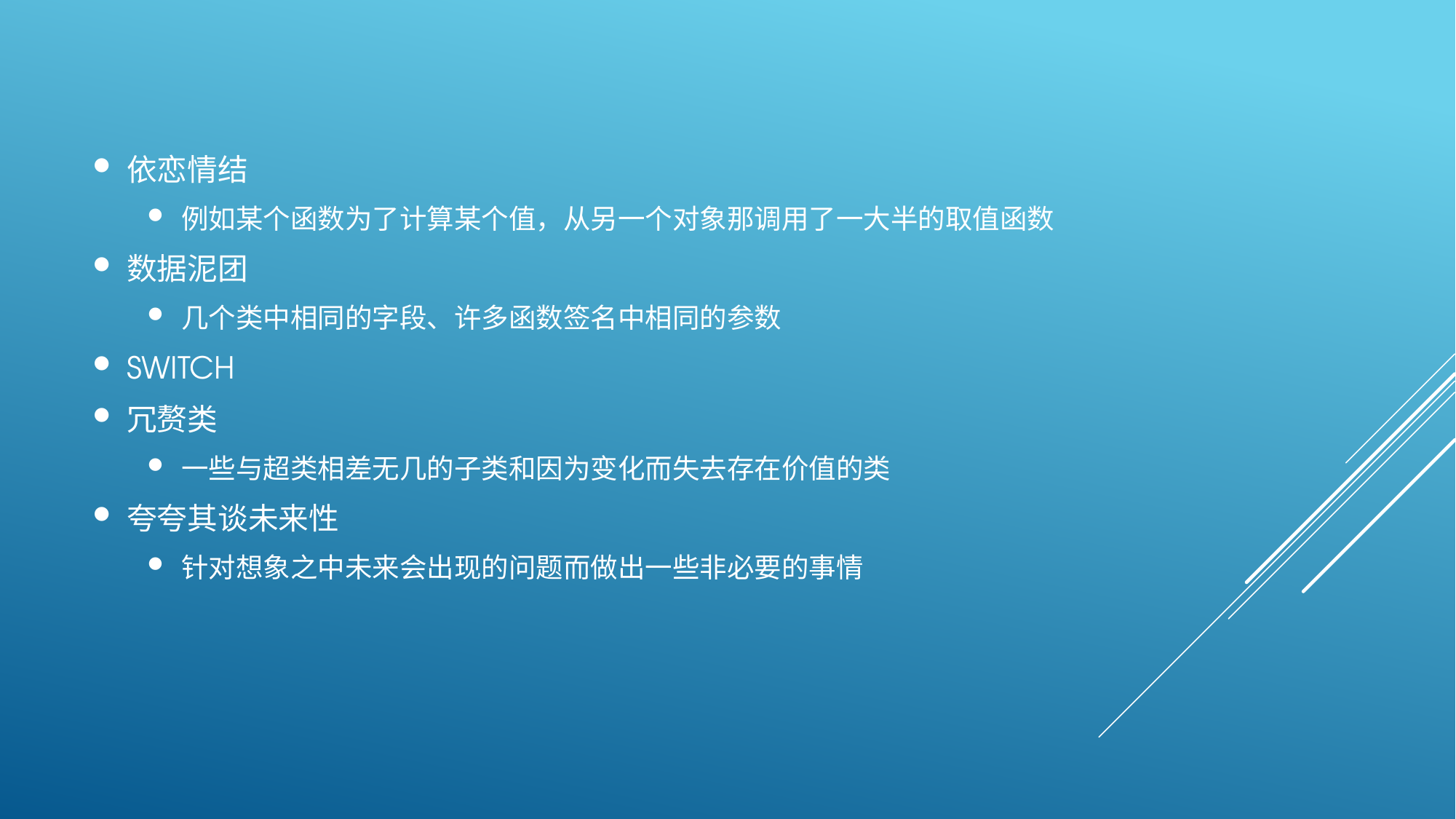

依恋情结
例如某个函数为了计算某个值，从另一个对象那调用了一大半的取值函数
数据泥团
几个类中相同的字段、许多函数签名中相同的参数
SWITCH
冗赘类
一些与超类相差无几的子类和因为变化而失去存在价值的类
夸夸其谈未来性
针对想象之中未来会出现的问题而做出一些非必要的事情